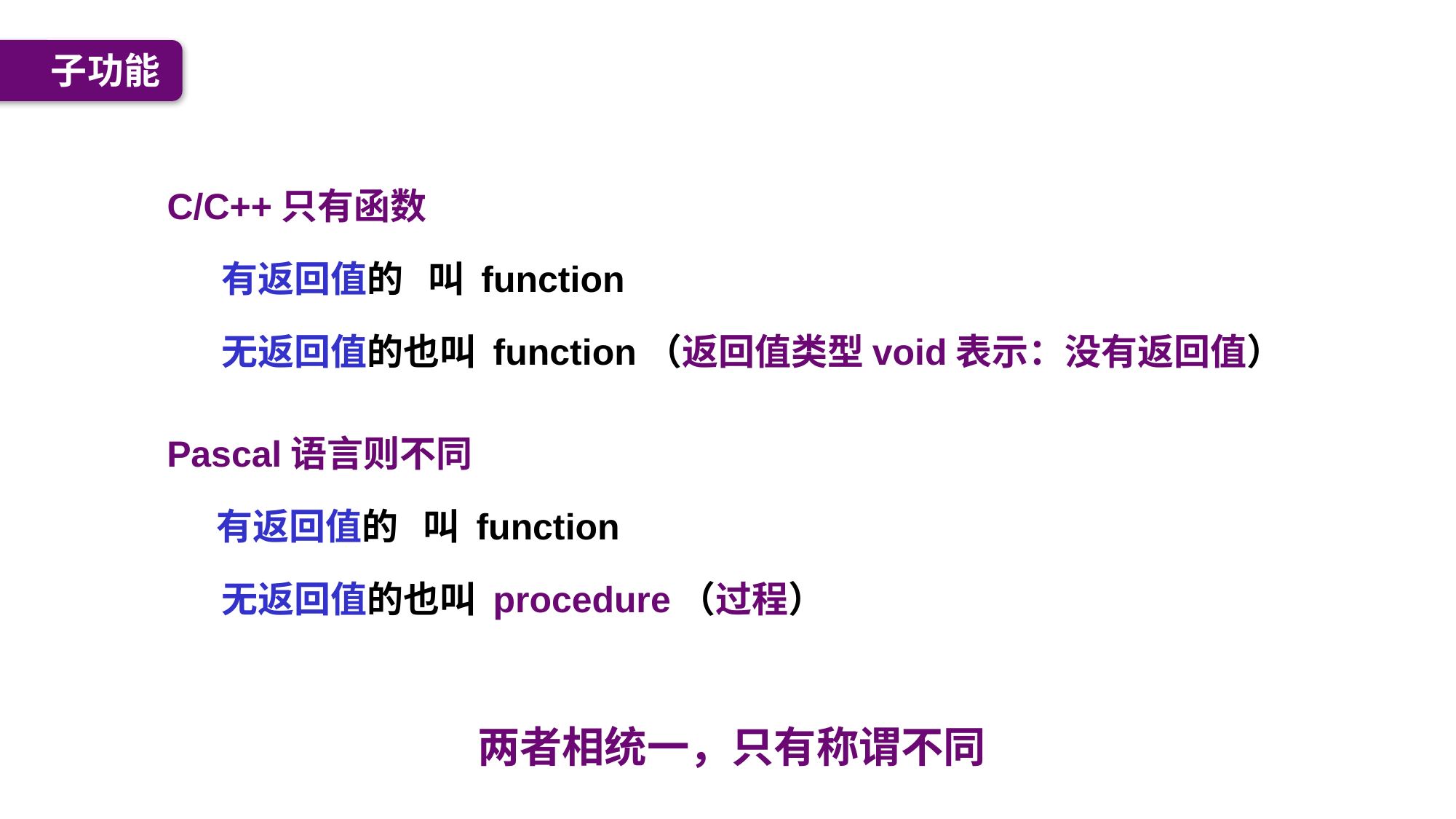

子功能

C/C++只有函数
有返回值的   叫 function
无返回值的也叫 function（返回值类型void表示：没有返回值）
Pascal语言则不同
     有返回值的   叫 function
无返回值的也叫 procedure（过程）
两者相统一，只有称谓不同